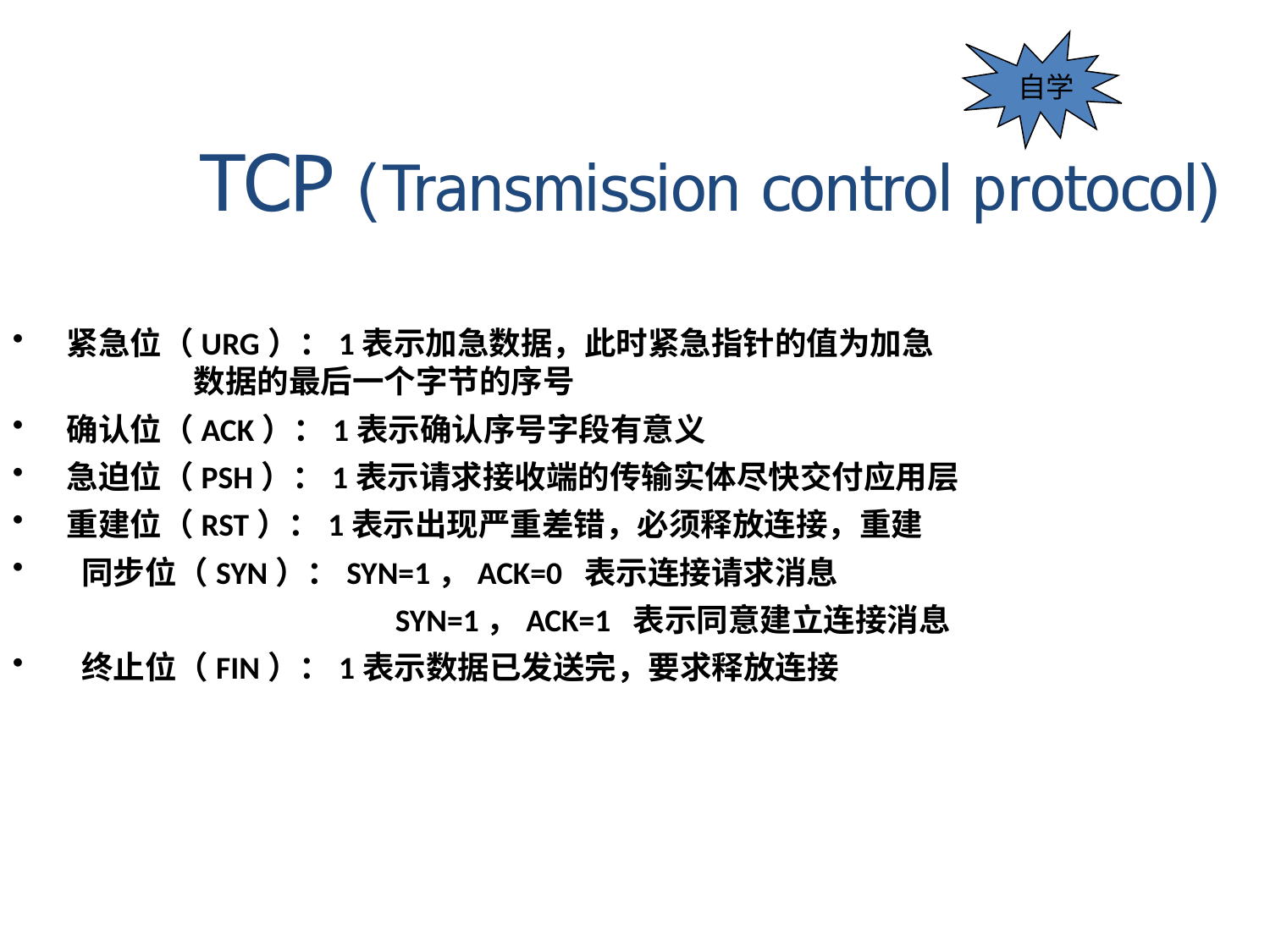

自学
TCP (Transmission control protocol)
紧急位（URG）：1表示加急数据，此时紧急指针的值为加急			 	数据的最后一个字节的序号
确认位（ACK）：1表示确认序号字段有意义
急迫位（PSH）：1表示请求接收端的传输实体尽快交付应用层
重建位（RST）：1表示出现严重差错，必须释放连接，重建
 同步位（SYN）：SYN=1，ACK=0  表示连接请求消息
		                            SYN=1，ACK=1  表示同意建立连接消息
 终止位（FIN）：1表示数据已发送完，要求释放连接